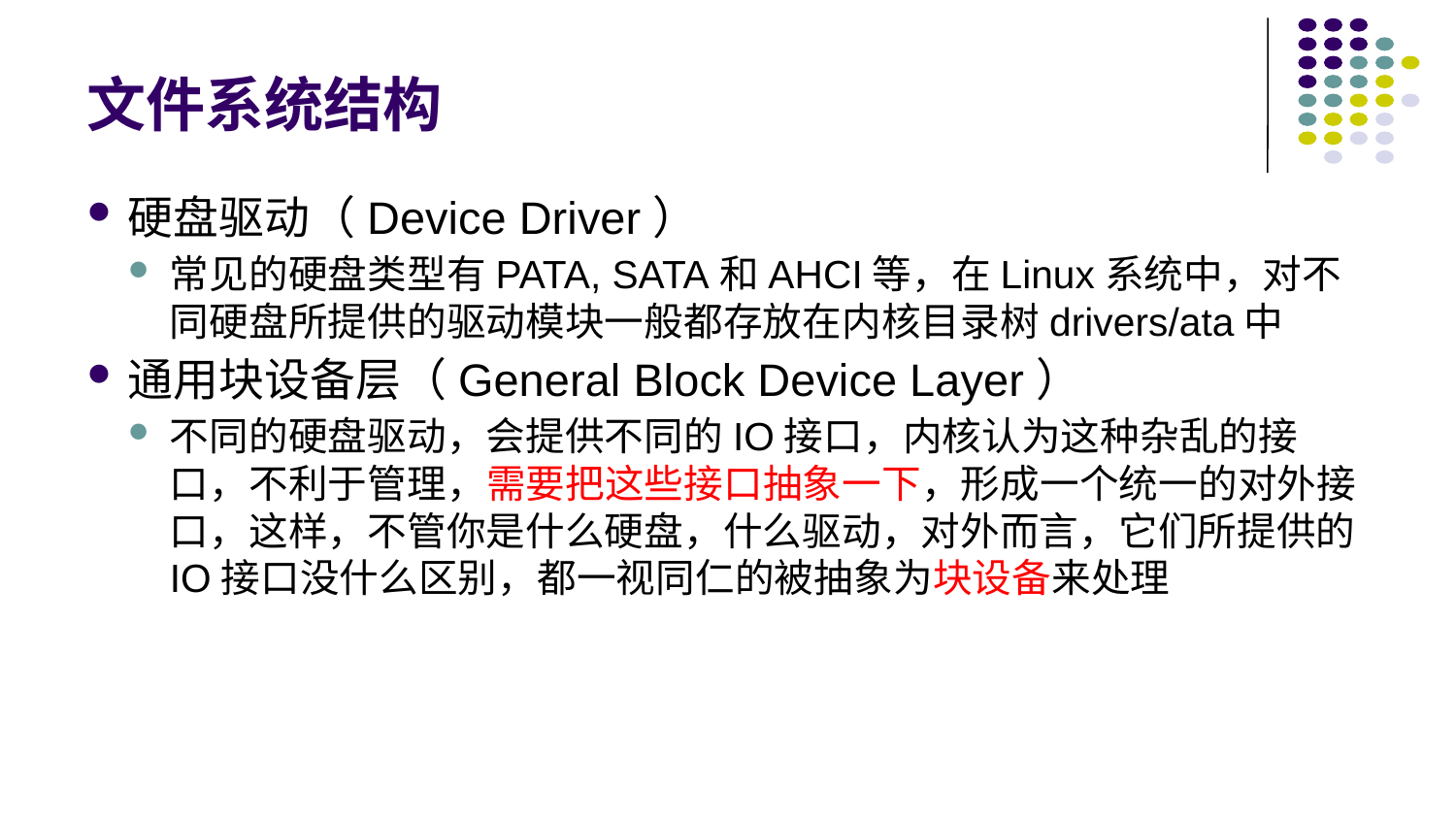

# 文件系统结构
硬盘驱动（Device Driver）
常见的硬盘类型有PATA, SATA和AHCI等，在Linux系统中，对不同硬盘所提供的驱动模块一般都存放在内核目录树drivers/ata中
通用块设备层（General Block Device Layer）
不同的硬盘驱动，会提供不同的IO接口，内核认为这种杂乱的接口，不利于管理，需要把这些接口抽象一下，形成一个统一的对外接口，这样，不管你是什么硬盘，什么驱动，对外而言，它们所提供的IO接口没什么区别，都一视同仁的被抽象为块设备来处理